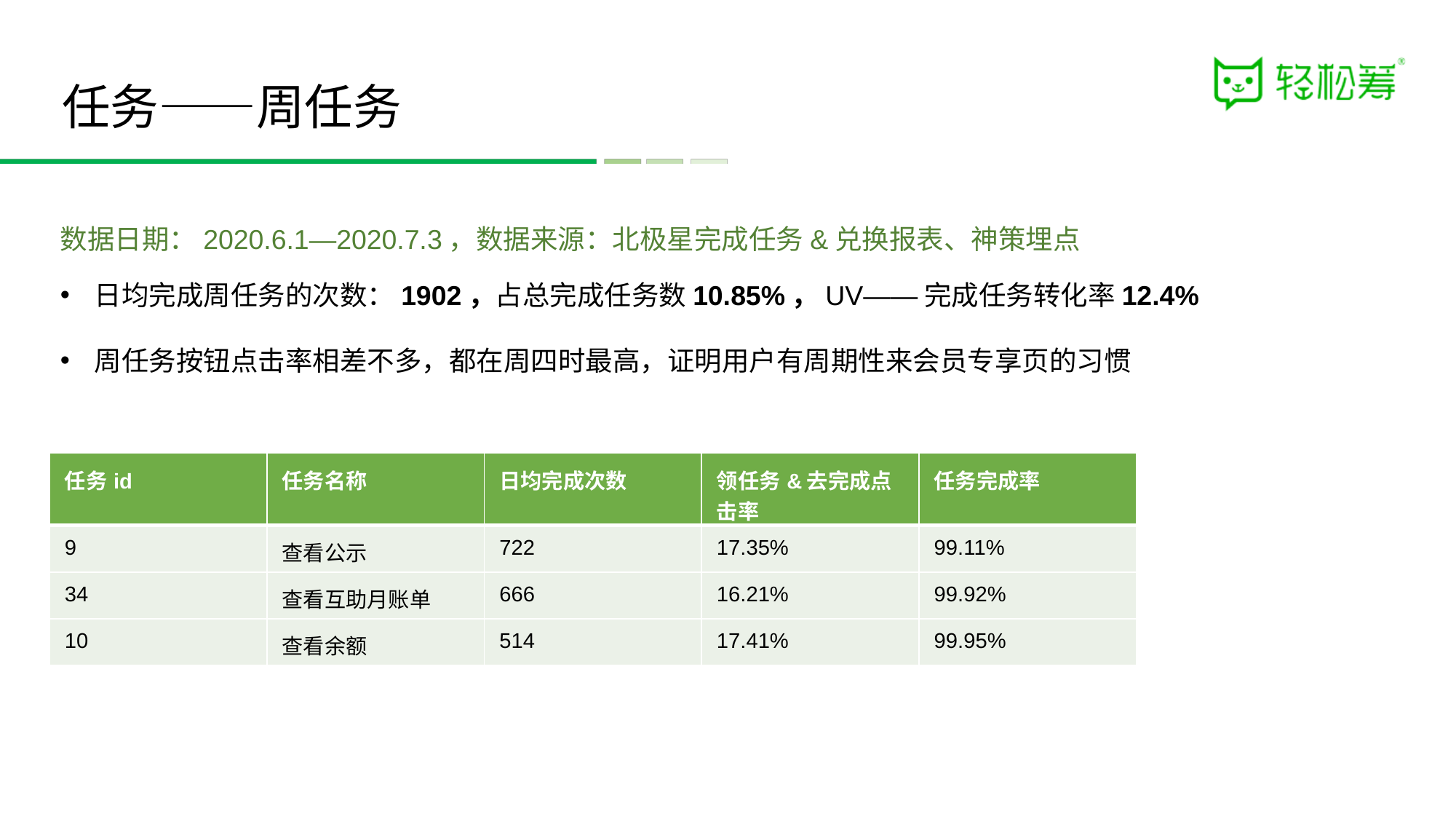

任务——周任务
数据日期：2020.6.1—2020.7.3，数据来源：北极星完成任务&兑换报表、神策埋点
日均完成周任务的次数：1902，占总完成任务数10.85%，UV——完成任务转化率12.4%

周任务按钮点击率相差不多，都在周四时最高，证明用户有周期性来会员专享页的习惯
| 任务id | 任务名称 | 日均完成次数 | 领任务&去完成点击率 | 任务完成率 |
| --- | --- | --- | --- | --- |
| 9 | 查看公示 | 722 | 17.35% | 99.11% |
| 34 | 查看互助月账单 | 666 | 16.21% | 99.92% |
| 10 | 查看余额 | 514 | 17.41% | 99.95% |